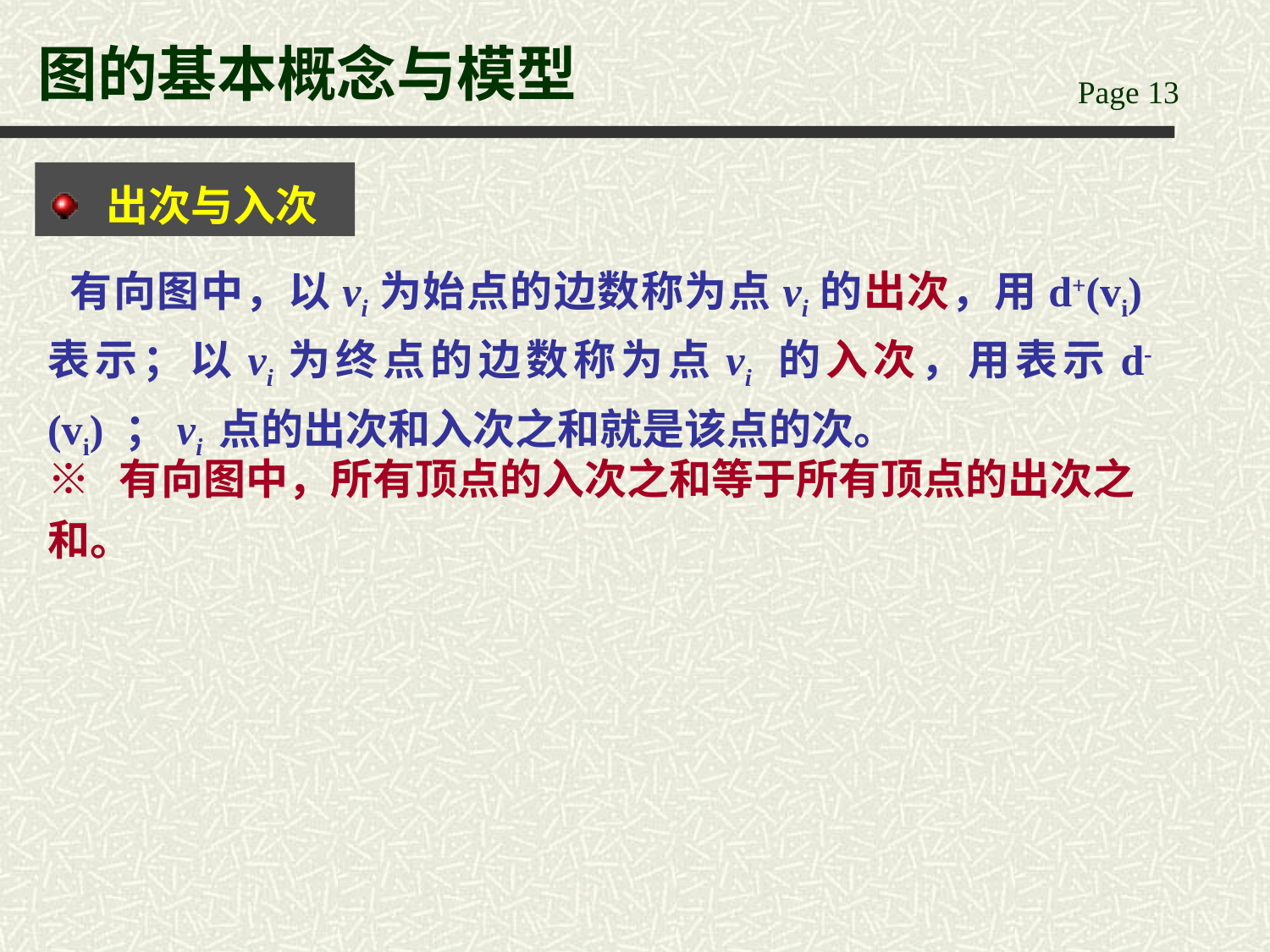

# 图的基本概念与模型
  出次与入次
 有向图中，以vi为始点的边数称为点vi的出次，用d+(vi)表示；以vi为终点的边数称为点vi 的入次，用表示d-(vi) ；vi 点的出次和入次之和就是该点的次。
※  有向图中，所有顶点的入次之和等于所有顶点的出次之和。